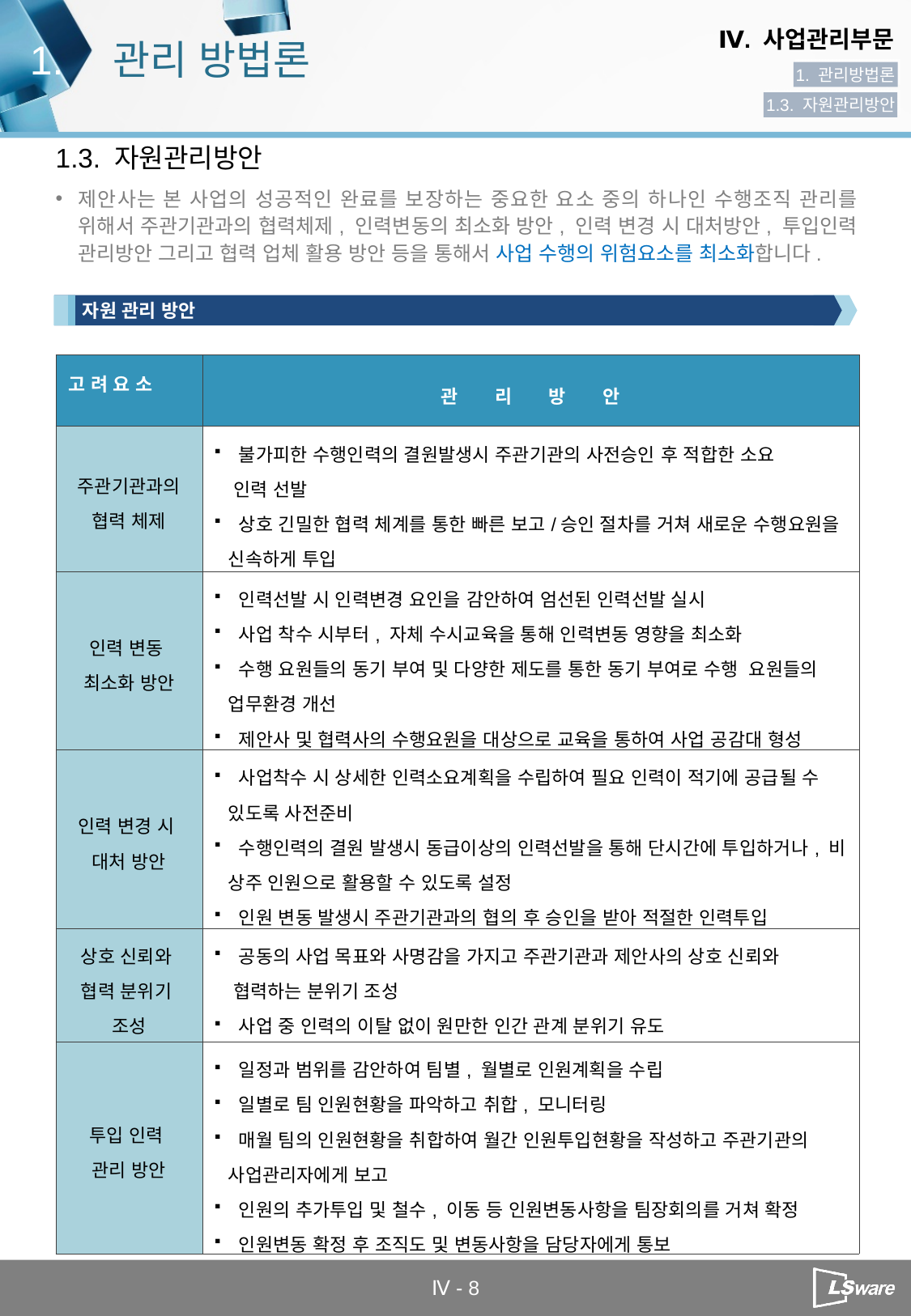

1.
관리 방법론
1. 관리방법론
1.3. 자원관리방안
1.3. 자원관리방안
제안사는 본 사업의 성공적인 완료를 보장하는 중요한 요소 중의 하나인 수행조직 관리를 위해서 주관기관과의 협력체제, 인력변동의 최소화 방안, 인력 변경 시 대처방안, 투입인력 관리방안 그리고 협력 업체 활용 방안 등을 통해서 사업 수행의 위험요소를 최소화합니다.

자원 관리 방안
| 고 려 요 소 | 관 리 방 안 |
| --- | --- |
| 주관기관과의 협력 체제 | 불가피한 수행인력의 결원발생시 주관기관의 사전승인 후 적합한 소요 인력 선발 상호 긴밀한 협력 체계를 통한 빠른 보고/승인 절차를 거쳐 새로운 수행요원을 신속하게 투입 |
| 인력 변동 최소화 방안 | 인력선발 시 인력변경 요인을 감안하여 엄선된 인력선발 실시 사업 착수 시부터, 자체 수시교육을 통해 인력변동 영향을 최소화 수행 요원들의 동기 부여 및 다양한 제도를 통한 동기 부여로 수행 요원들의 업무환경 개선 제안사 및 협력사의 수행요원을 대상으로 교육을 통하여 사업 공감대 형성 |
| 인력 변경 시 대처 방안 | 사업착수 시 상세한 인력소요계획을 수립하여 필요 인력이 적기에 공급될 수 있도록 사전준비 수행인력의 결원 발생시 동급이상의 인력선발을 통해 단시간에 투입하거나, 비 상주 인원으로 활용할 수 있도록 설정 인원 변동 발생시 주관기관과의 협의 후 승인을 받아 적절한 인력투입 |
| 상호 신뢰와 협력 분위기 조성 | 공동의 사업 목표와 사명감을 가지고 주관기관과 제안사의 상호 신뢰와 협력하는 분위기 조성 사업 중 인력의 이탈 없이 원만한 인간 관계 분위기 유도 |
| 투입 인력 관리 방안 | 일정과 범위를 감안하여 팀별, 월별로 인원계획을 수립 일별로 팀 인원현황을 파악하고 취합, 모니터링 매월 팀의 인원현황을 취합하여 월간 인원투입현황을 작성하고 주관기관의 사업관리자에게 보고 인원의 추가투입 및 철수, 이동 등 인원변동사항을 팀장회의를 거쳐 확정 인원변동 확정 후 조직도 및 변동사항을 담당자에게 통보 |